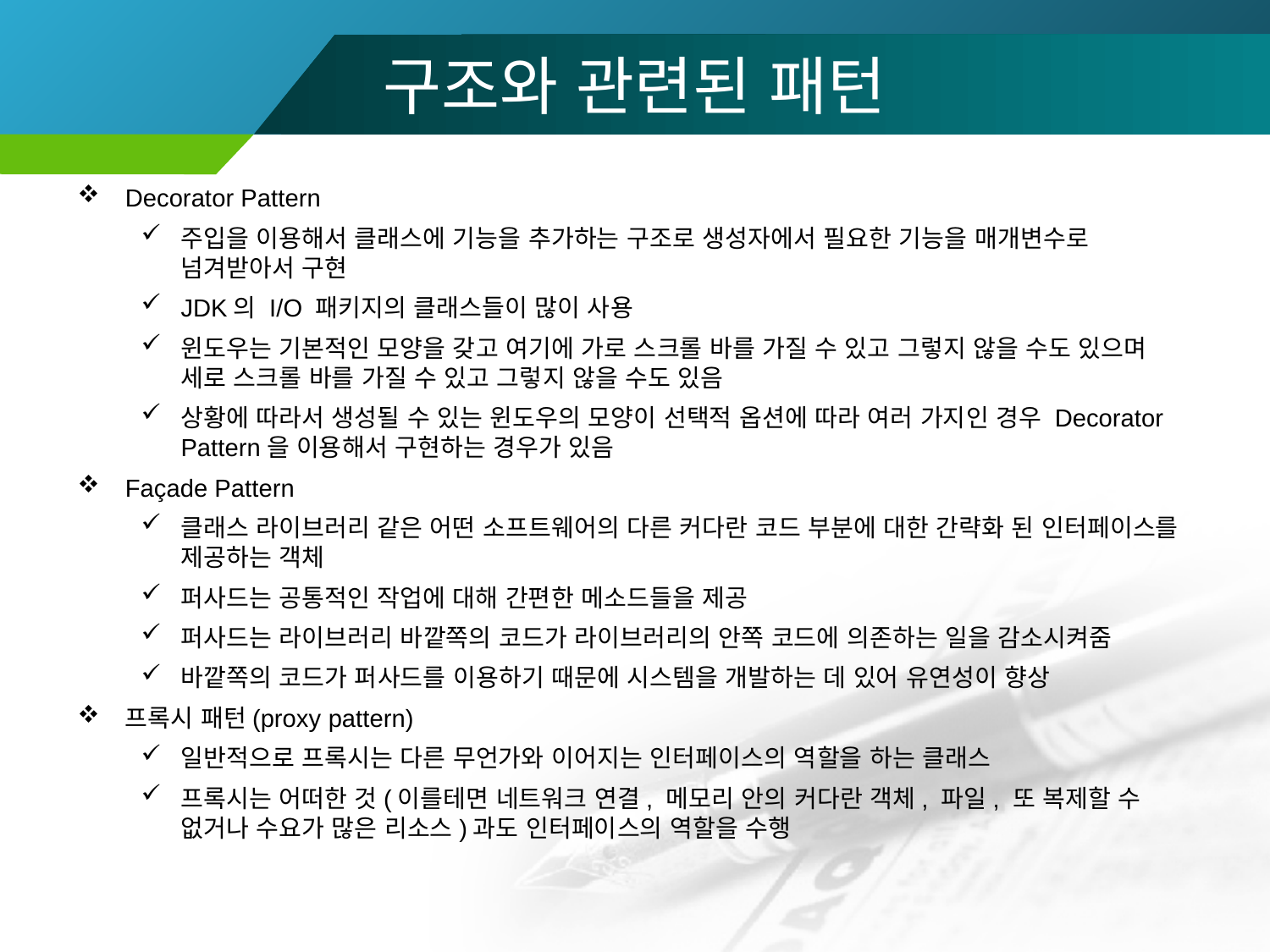

# 구조와 관련된 패턴
Decorator Pattern
주입을 이용해서 클래스에 기능을 추가하는 구조로 생성자에서 필요한 기능을 매개변수로 넘겨받아서 구현
JDK의 I/O 패키지의 클래스들이 많이 사용
윈도우는 기본적인 모양을 갖고 여기에 가로 스크롤 바를 가질 수 있고 그렇지 않을 수도 있으며 세로 스크롤 바를 가질 수 있고 그렇지 않을 수도 있음
상황에 따라서 생성될 수 있는 윈도우의 모양이 선택적 옵션에 따라 여러 가지인 경우 Decorator Pattern을 이용해서 구현하는 경우가 있음
Façade Pattern
클래스 라이브러리 같은 어떤 소프트웨어의 다른 커다란 코드 부분에 대한 간략화 된 인터페이스를 제공하는 객체
퍼사드는 공통적인 작업에 대해 간편한 메소드들을 제공
퍼사드는 라이브러리 바깥쪽의 코드가 라이브러리의 안쪽 코드에 의존하는 일을 감소시켜줌
바깥쪽의 코드가 퍼사드를 이용하기 때문에 시스템을 개발하는 데 있어 유연성이 향상
프록시 패턴(proxy pattern)
일반적으로 프록시는 다른 무언가와 이어지는 인터페이스의 역할을 하는 클래스
프록시는 어떠한 것(이를테면 네트워크 연결, 메모리 안의 커다란 객체, 파일, 또 복제할 수 없거나 수요가 많은 리소스)과도 인터페이스의 역할을 수행